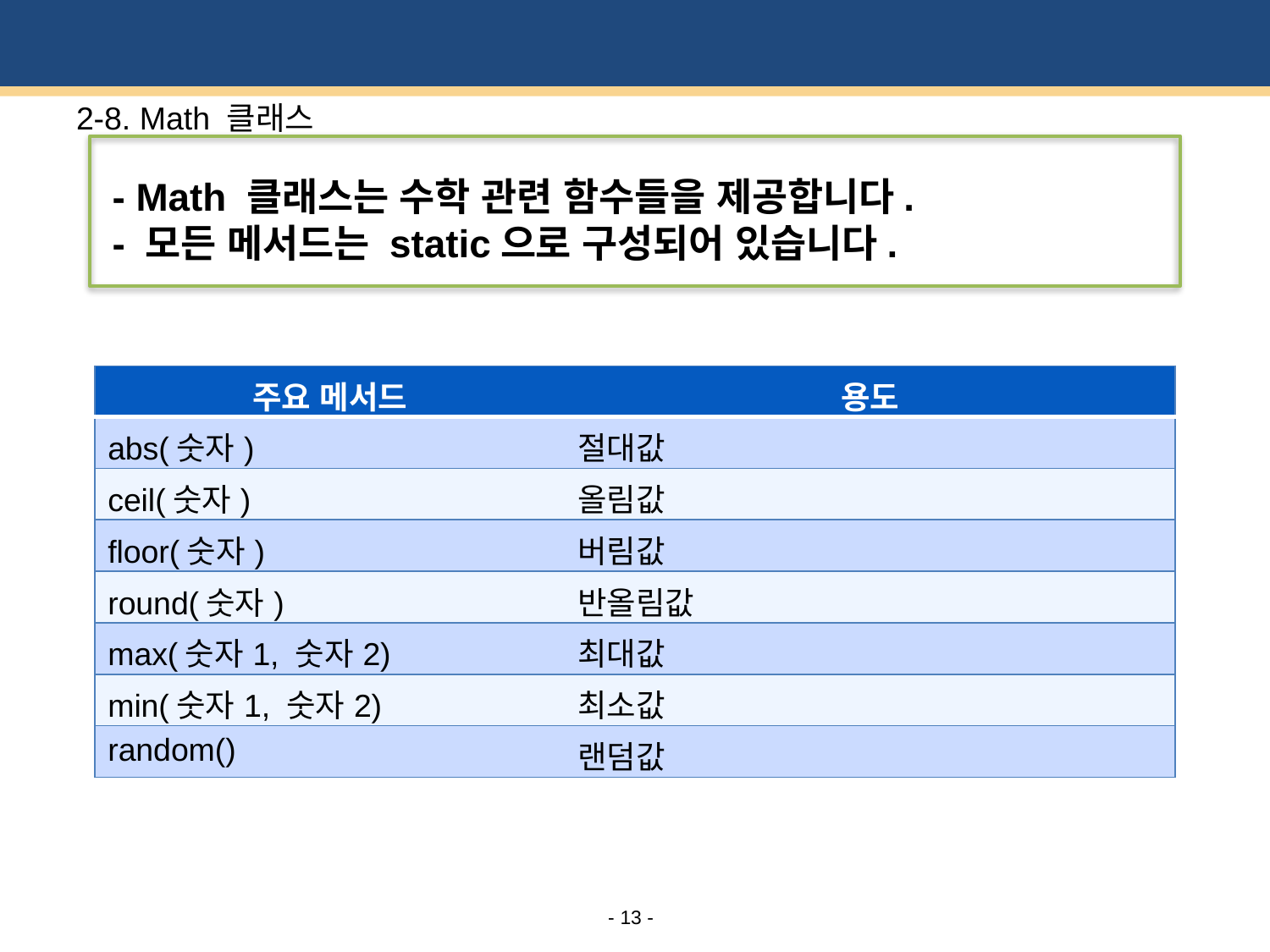

# 2-8. Math 클래스

- Math 클래스는 수학 관련 함수들을 제공합니다.
- 모든 메서드는 static으로 구성되어 있습니다.
| 주요 메서드 | 용도 |
| --- | --- |
| abs(숫자) | 절대값 |
| ceil(숫자) | 올림값 |
| floor(숫자) | 버림값 |
| round(숫자) | 반올림값 |
| max(숫자1, 숫자2) | 최대값 |
| min(숫자1, 숫자2) | 최소값 |
| random() | 랜덤값 |